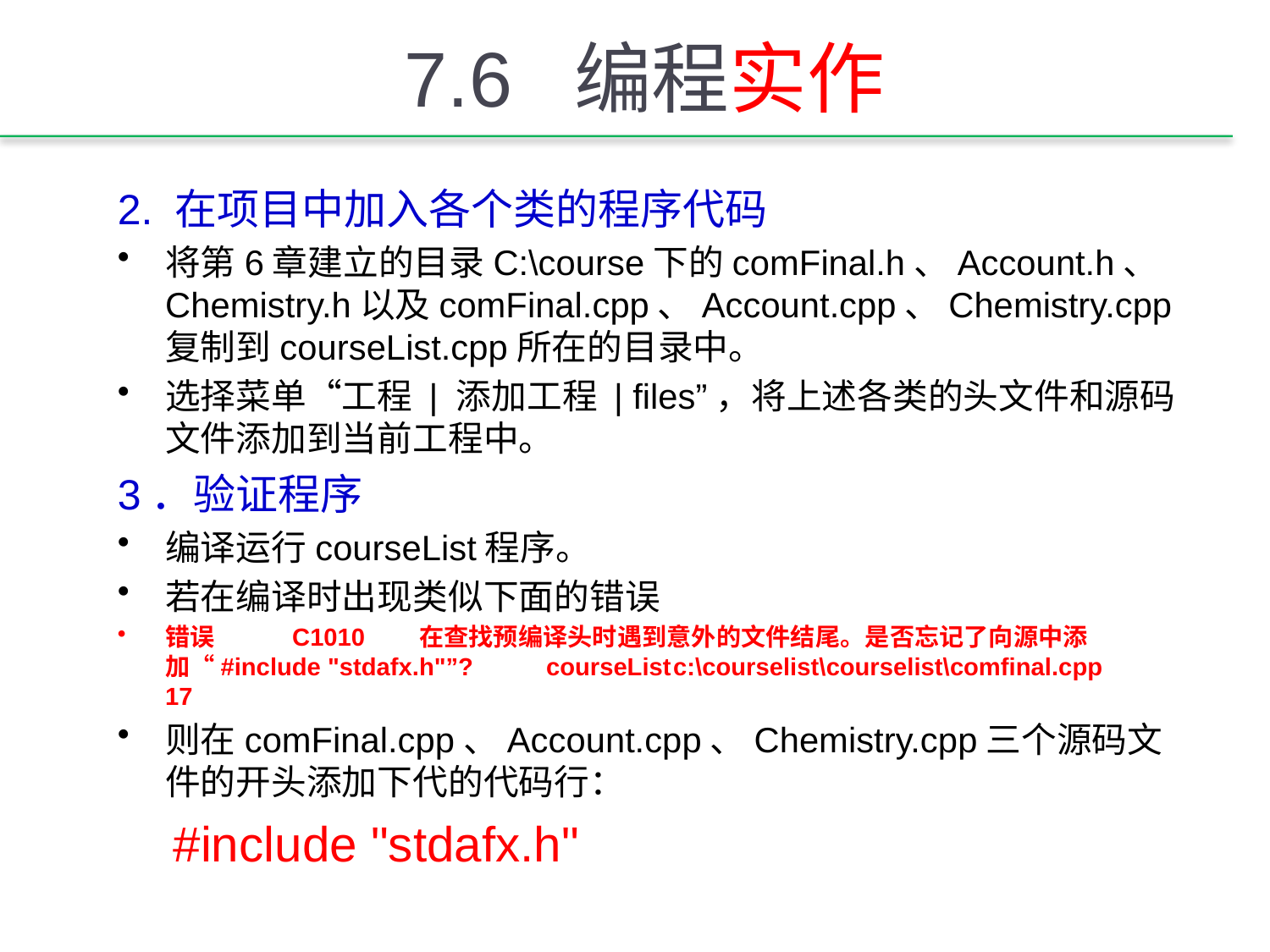

# 7.6  编程实作
2. 在项目中加入各个类的程序代码
将第6章建立的目录C:\course下的comFinal.h、Account.h、Chemistry.h以及comFinal.cpp、Account.cpp、Chemistry.cpp复制到courseList.cpp所在的目录中。
选择菜单“工程 | 添加工程 | files”，将上述各类的头文件和源码文件添加到当前工程中。
3．验证程序
编译运行courseList程序。
若在编译时出现类似下面的错误
错误	C1010	在查找预编译头时遇到意外的文件结尾。是否忘记了向源中添加“#include "stdafx.h"”?	courseList	c:\courselist\courselist\comfinal.cpp	17
则在comFinal.cpp、Account.cpp、Chemistry.cpp三个源码文件的开头添加下代的代码行：
#include "stdafx.h"